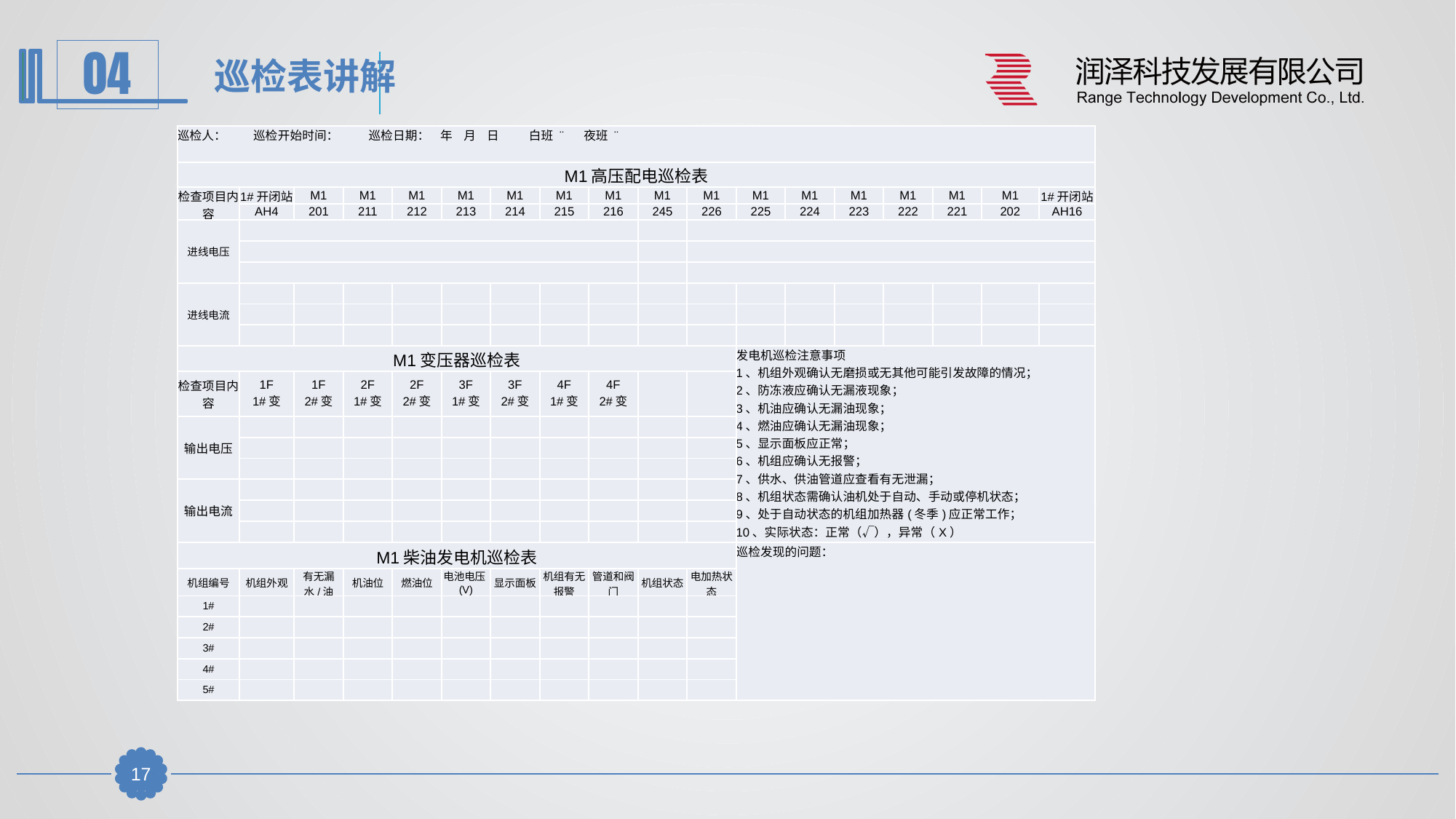

巡检表讲解
| 巡检人： 巡检开始时间： 巡检日期： 年 月 日 白班 ¨ 夜班 ¨ |  |  |  |  |  |  |  |  |  |  |  |  |  |  |  |  |  |
| --- | --- | --- | --- | --- | --- | --- | --- | --- | --- | --- | --- | --- | --- | --- | --- | --- | --- |
| M1高压配电巡检表 |  |  |  |  |  |  |  |  |  |  |  |  |  |  |  |  |  |
| 检查项目内容 | 1#开闭站 | M1 | M1 | M1 | M1 | M1 | M1 | M1 | M1 | M1 | M1 | M1 | M1 | M1 | M1 | M1 | 1#开闭站 |
|  | AH4 | 201 | 211 | 212 | 213 | 214 | 215 | 216 | 245 | 226 | 225 | 224 | 223 | 222 | 221 | 202 | AH16 |
| 进线电压 |  |  |  |  |  |  |  |  |  |  |  |  |  |  |  |  |  |
|  |  |  |  |  |  |  |  |  |  |  |  |  |  |  |  |  |  |
|  |  |  |  |  |  |  |  |  |  |  |  |  |  |  |  |  |  |
| 进线电流 |  |  |  |  |  |  |  |  |  |  |  |  |  |  |  |  |  |
|  |  |  |  |  |  |  |  |  |  |  |  |  |  |  |  |  |  |
|  |  |  |  |  |  |  |  |  |  |  |  |  |  |  |  |  |  |
| M1变压器巡检表 |  |  |  |  |  |  |  |  |  |  | 发电机巡检注意事项 1、机组外观确认无磨损或无其他可能引发故障的情况； 2、防冻液应确认无漏液现象； 3、机油应确认无漏油现象； 4、燃油应确认无漏油现象； 5、显示面板应正常； 6、机组应确认无报警； 7、供水、供油管道应查看有无泄漏； 8、机组状态需确认油机处于自动、手动或停机状态； 9、处于自动状态的机组加热器(冬季)应正常工作； 10、实际状态：正常（√），异常（X） |  |  |  |  |  |  |
| 检查项目内容 | 1F 1#变 | 1F 2#变 | 2F 1#变 | 2F 2#变 | 3F 1#变 | 3F 2#变 | 4F 1#变 | 4F 2#变 |  |  |  |  |  |  |  |  |  |
| 输出电压 |  |  |  |  |  |  |  |  |  |  |  |  |  |  |  |  |  |
|  |  |  |  |  |  |  |  |  |  |  |  |  |  |  |  |  |  |
|  |  |  |  |  |  |  |  |  |  |  |  |  |  |  |  |  |  |
| 输出电流 |  |  |  |  |  |  |  |  |  |  |  |  |  |  |  |  |  |
|  |  |  |  |  |  |  |  |  |  |  |  |  |  |  |  |  |  |
|  |  |  |  |  |  |  |  |  |  |  |  |  |  |  |  |  |  |
| M1柴油发电机巡检表 |  |  |  |  |  |  |  |  |  |  | 巡检发现的问题： |  |  |  |  |  |  |
| 机组编号 | 机组外观 | 有无漏水/油 | 机油位 | 燃油位 | 电池电压(V) | 显示面板 | 机组有无报警 | 管道和阀门 | 机组状态 | 电加热状态 |  |  |  |  |  |  |  |
| 1# |  |  |  |  |  |  |  |  |  |  |  |  |  |  |  |  |  |
| 2# |  |  |  |  |  |  |  |  |  |  |  |  |  |  |  |  |  |
| 3# |  |  |  |  |  |  |  |  |  |  |  |  |  |  |  |  |  |
| 4# |  |  |  |  |  |  |  |  |  |  |  |  |  |  |  |  |  |
| 5# |  |  |  |  |  |  |  |  |  |  |  |  |  |  |  |  |  |
17